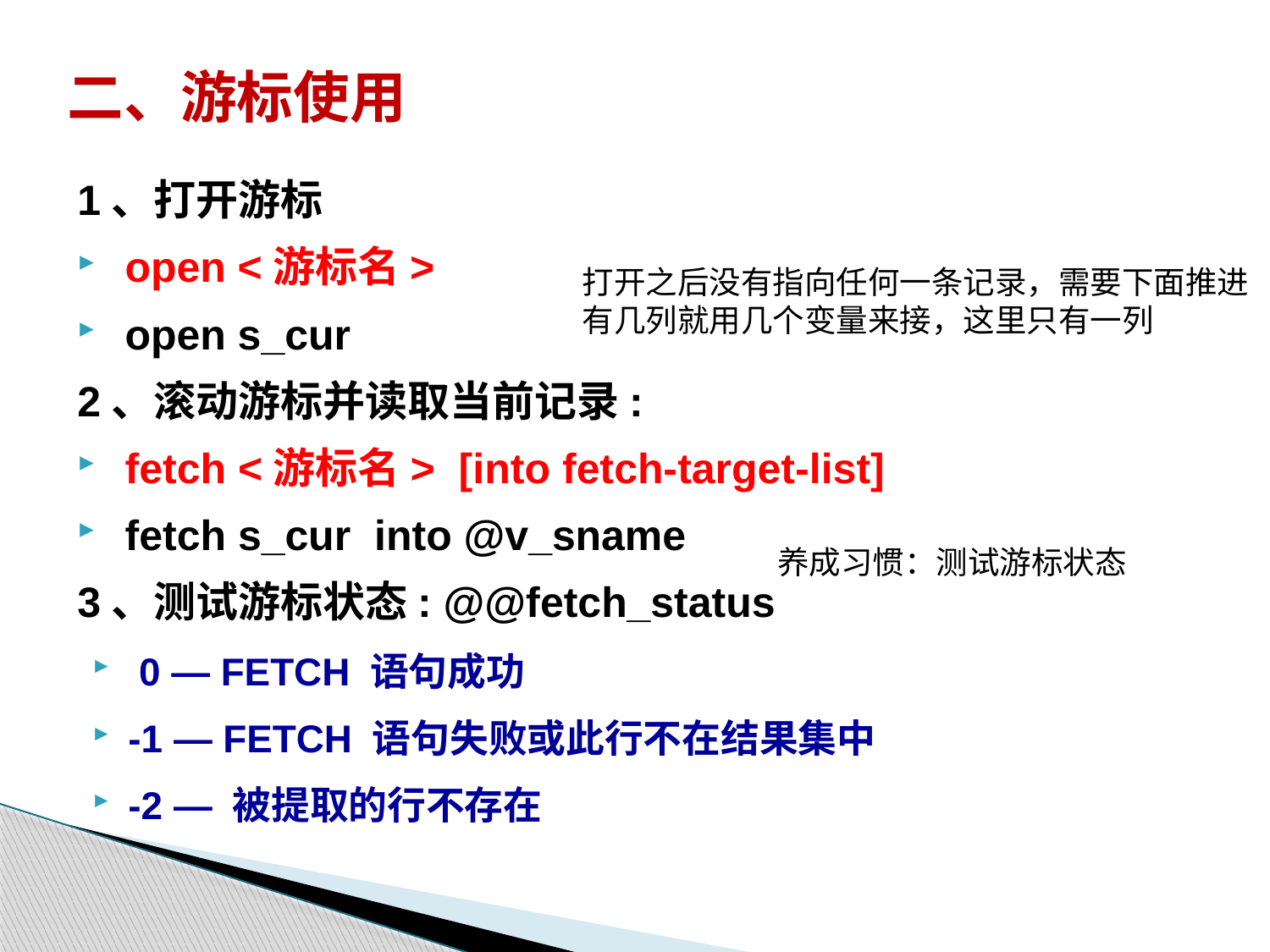

二、游标使用
1、打开游标
open <游标名>
open s_cur
2、滚动游标并读取当前记录:
fetch <游标名>  [into fetch-target-list]
fetch s_cur  into @v_sname
3、测试游标状态: @@fetch_status
 0 — FETCH 语句成功
-1 — FETCH 语句失败或此行不在结果集中
-2 — 被提取的行不存在
打开之后没有指向任何一条记录，需要下面推进
有几列就用几个变量来接，这里只有一列
养成习惯：测试游标状态